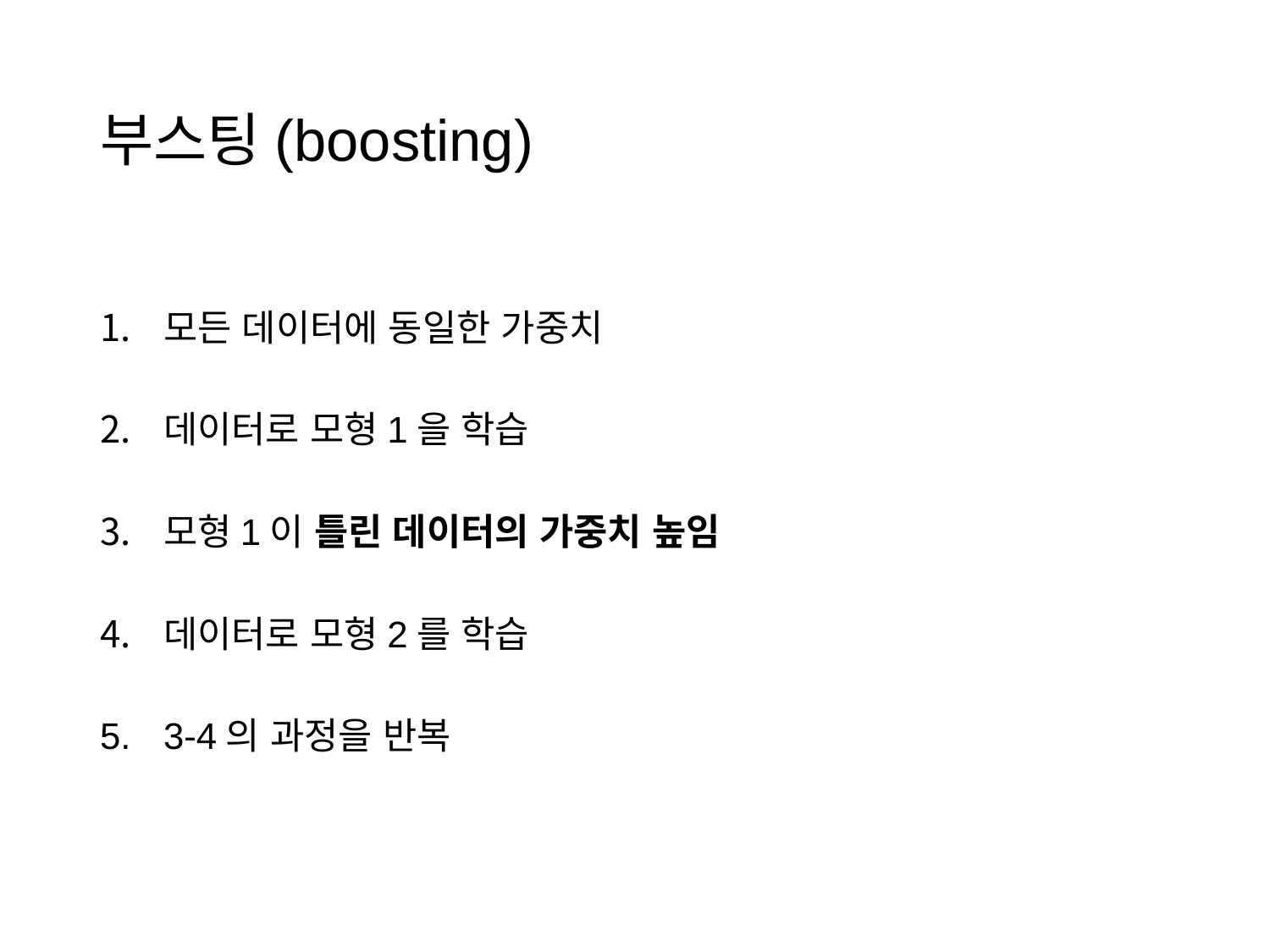

# 부스팅(boosting)
모든 데이터에 동일한 가중치
데이터로 모형1을 학습
모형1이 틀린 데이터의 가중치 높임
데이터로 모형2를 학습
3-4의 과정을 반복